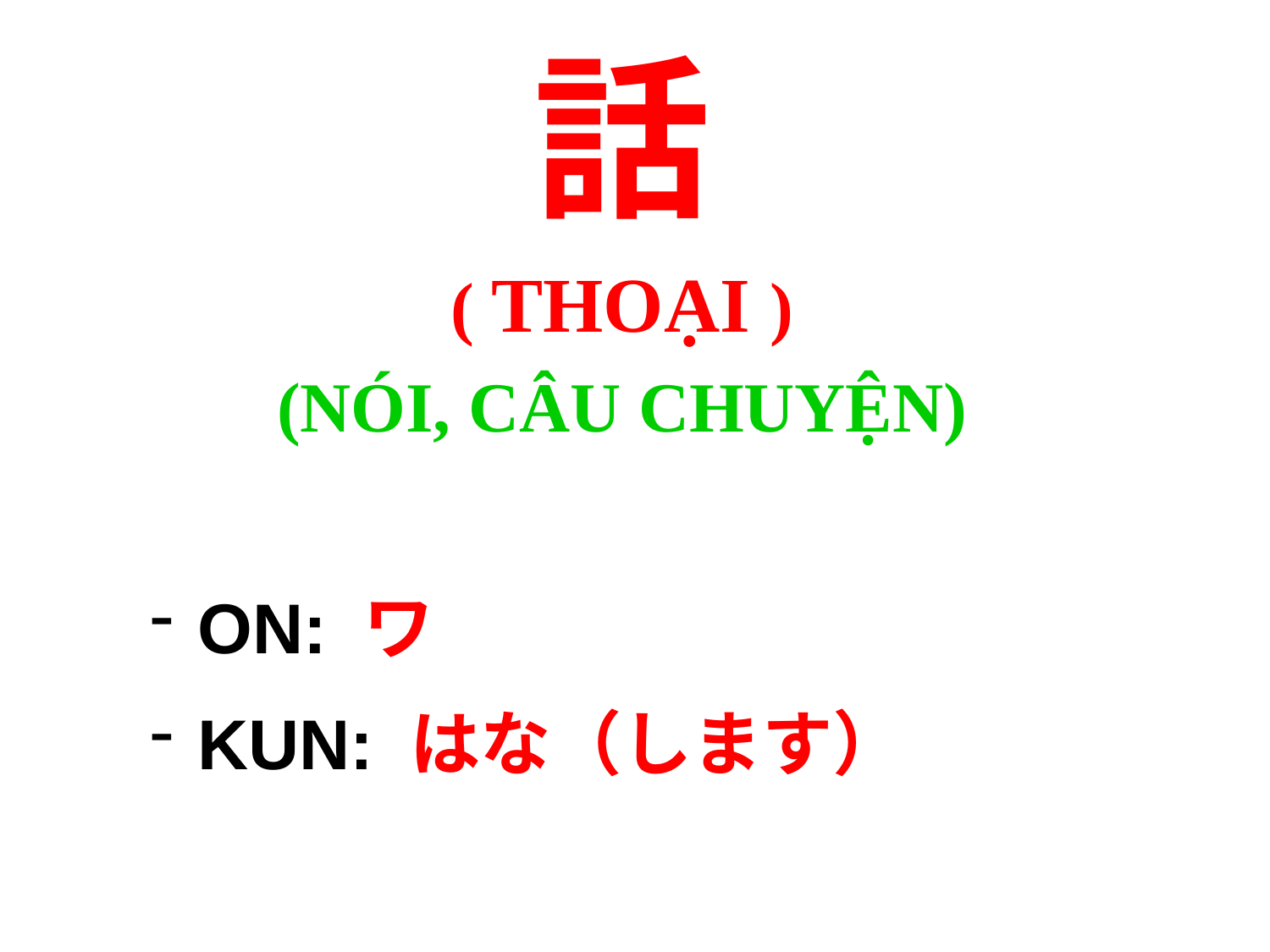

話
( THOẠI )
(NÓI, CÂU CHUYỆN)
ON: ワ
KUN: はな（します）